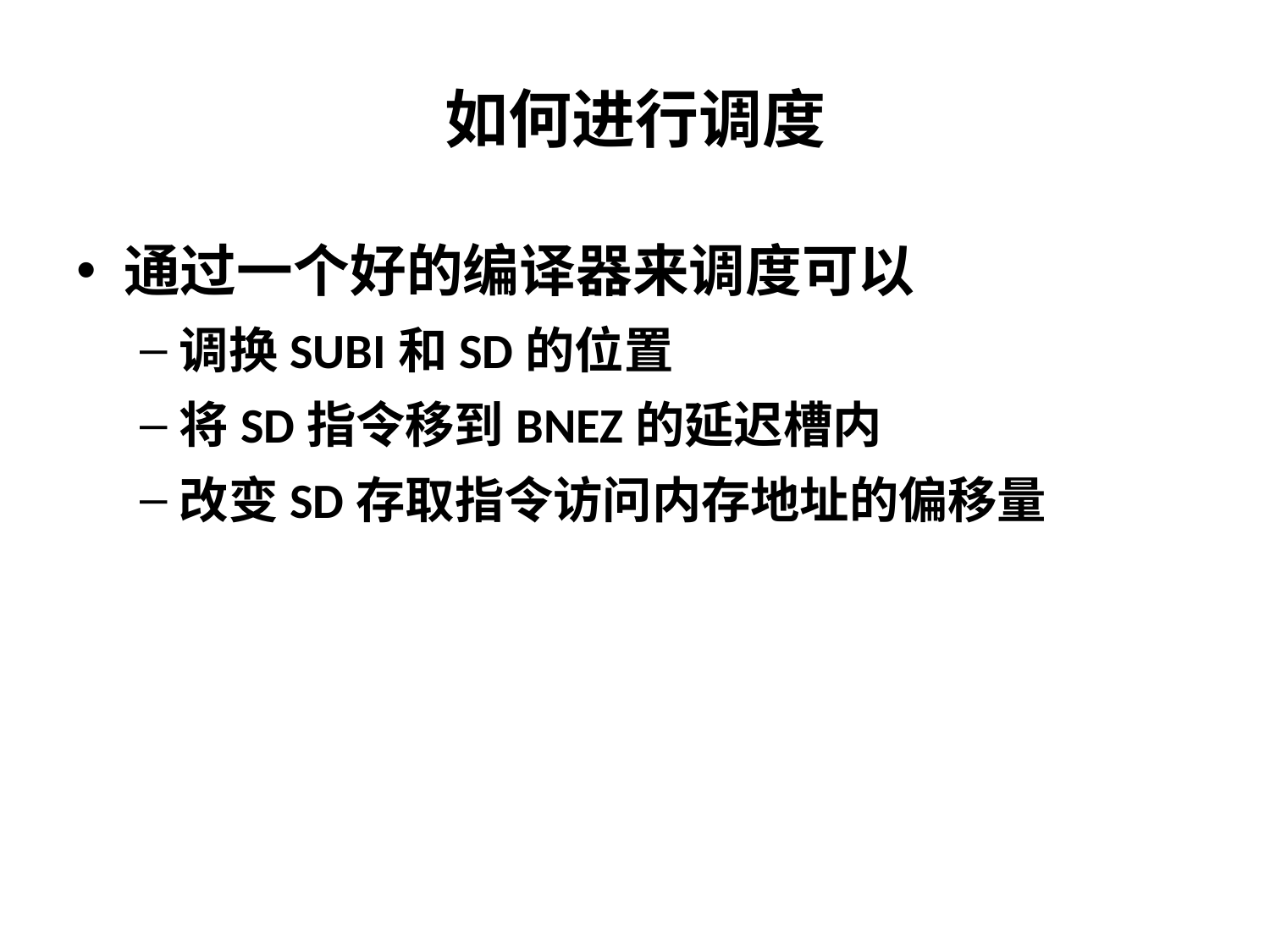

如何进行调度
通过一个好的编译器来调度可以
调换SUBI和SD的位置
将SD指令移到BNEZ的延迟槽内
改变SD存取指令访问内存地址的偏移量